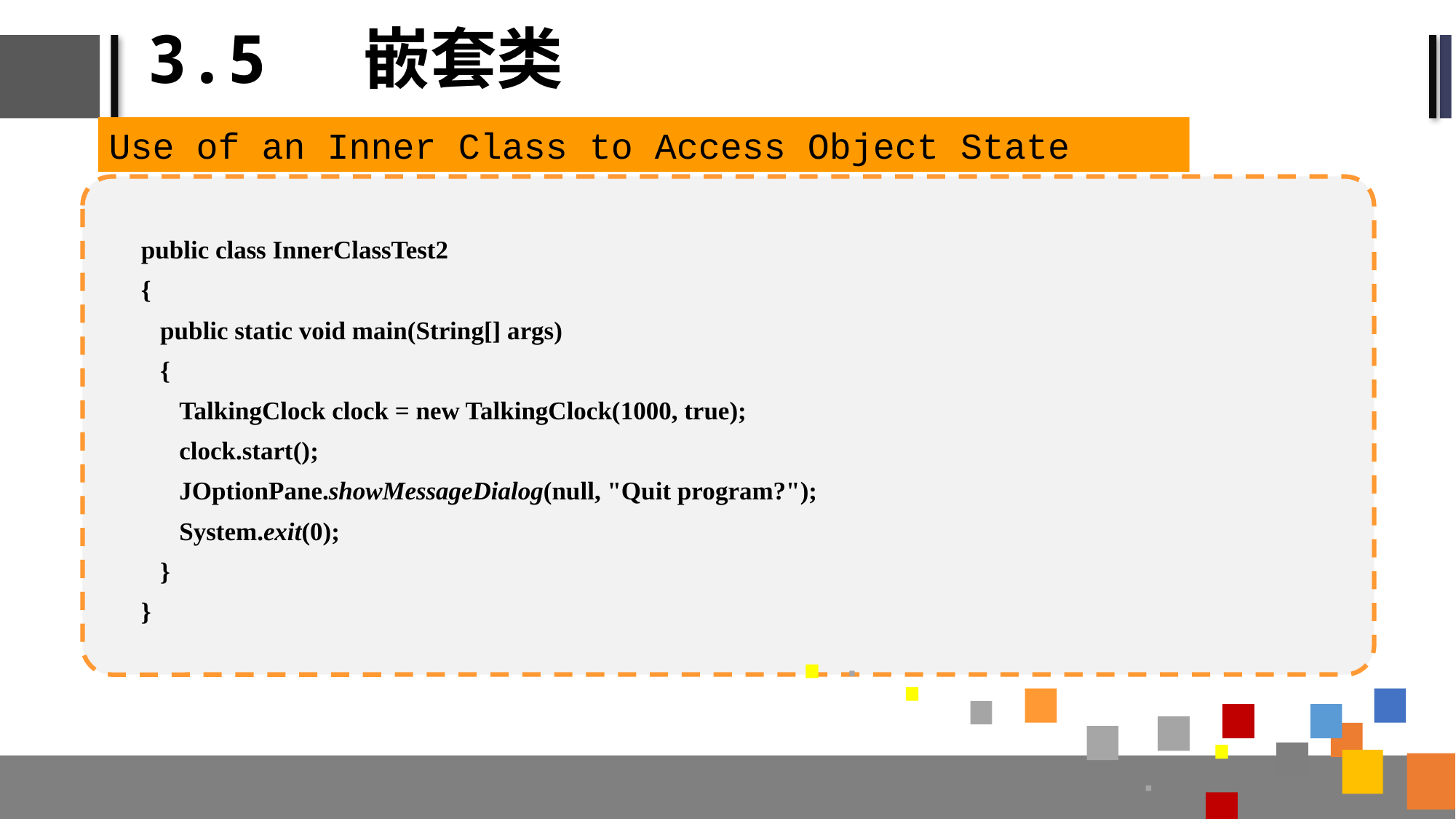

# 3.5  嵌套类
Use of an Inner Class to Access Object State

public class InnerClassTest2
{
   public static void main(String[] args)
   {
      TalkingClock clock = new TalkingClock(1000, true);
      clock.start();
      JOptionPane.showMessageDialog(null, "Quit program?");
      System.exit(0);
   }
}